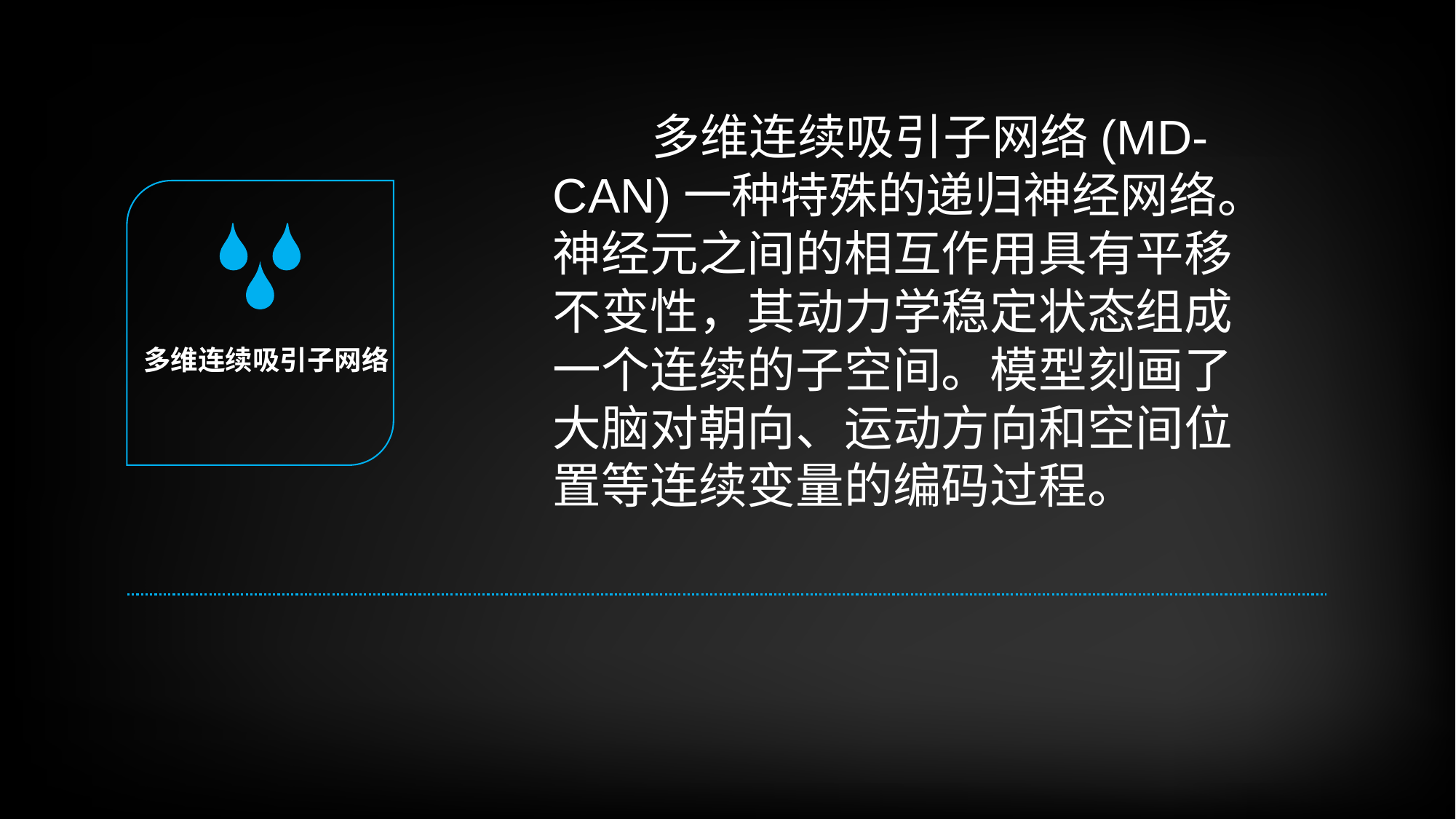

多维连续吸引子网络(MD-CAN)一种特殊的递归神经网络。神经元之间的相互作用具有平移不变性，其动力学稳定状态组成一个连续的子空间。模型刻画了大脑对朝向、运动方向和空间位置等连续变量的编码过程。

多维连续吸引子网络